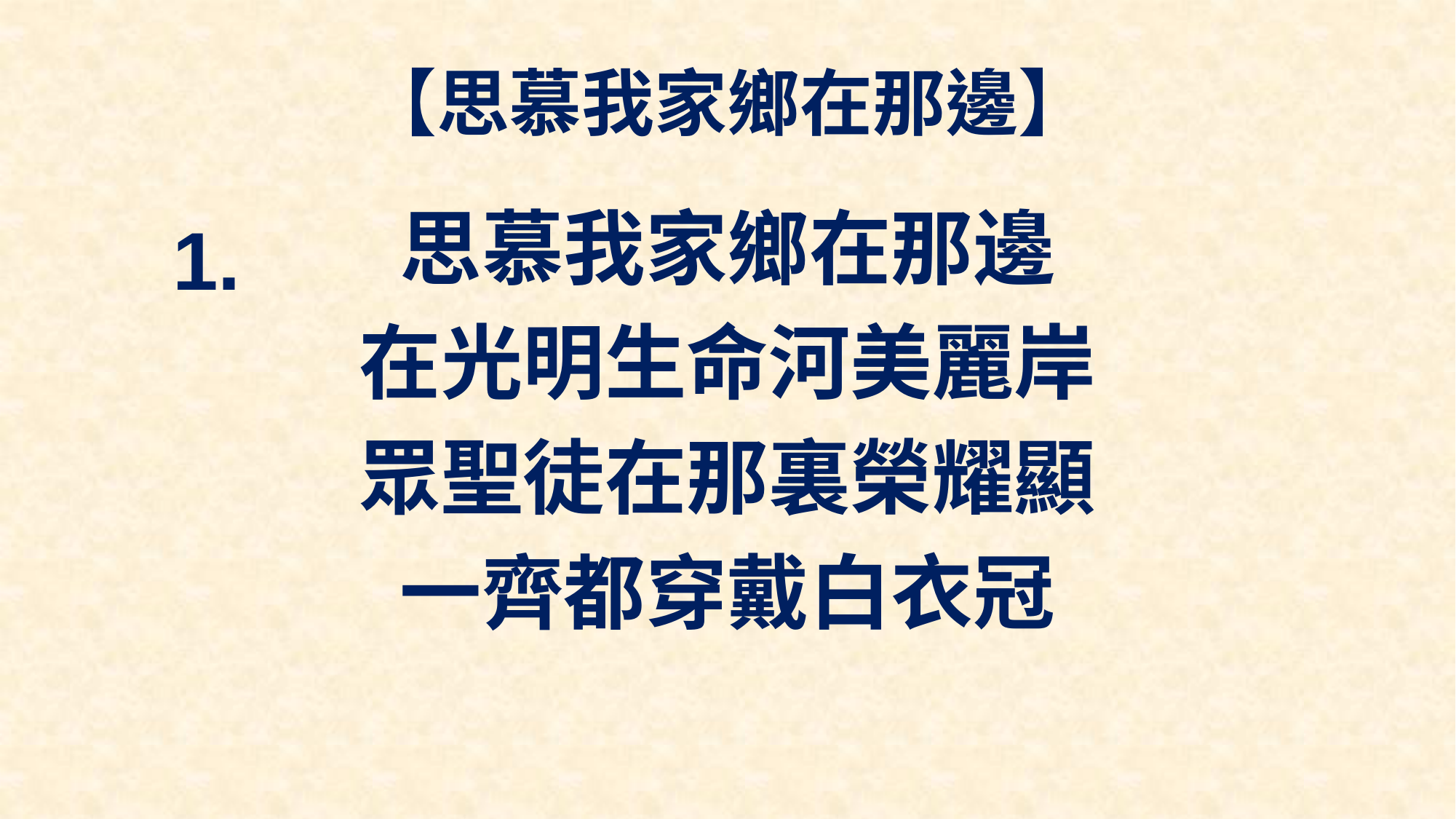

# 【思慕我家鄉在那邊】
思慕我家鄉在那邊
在光明生命河美麗岸
眾聖徒在那裏榮耀顯
一齊都穿戴白衣冠
1.